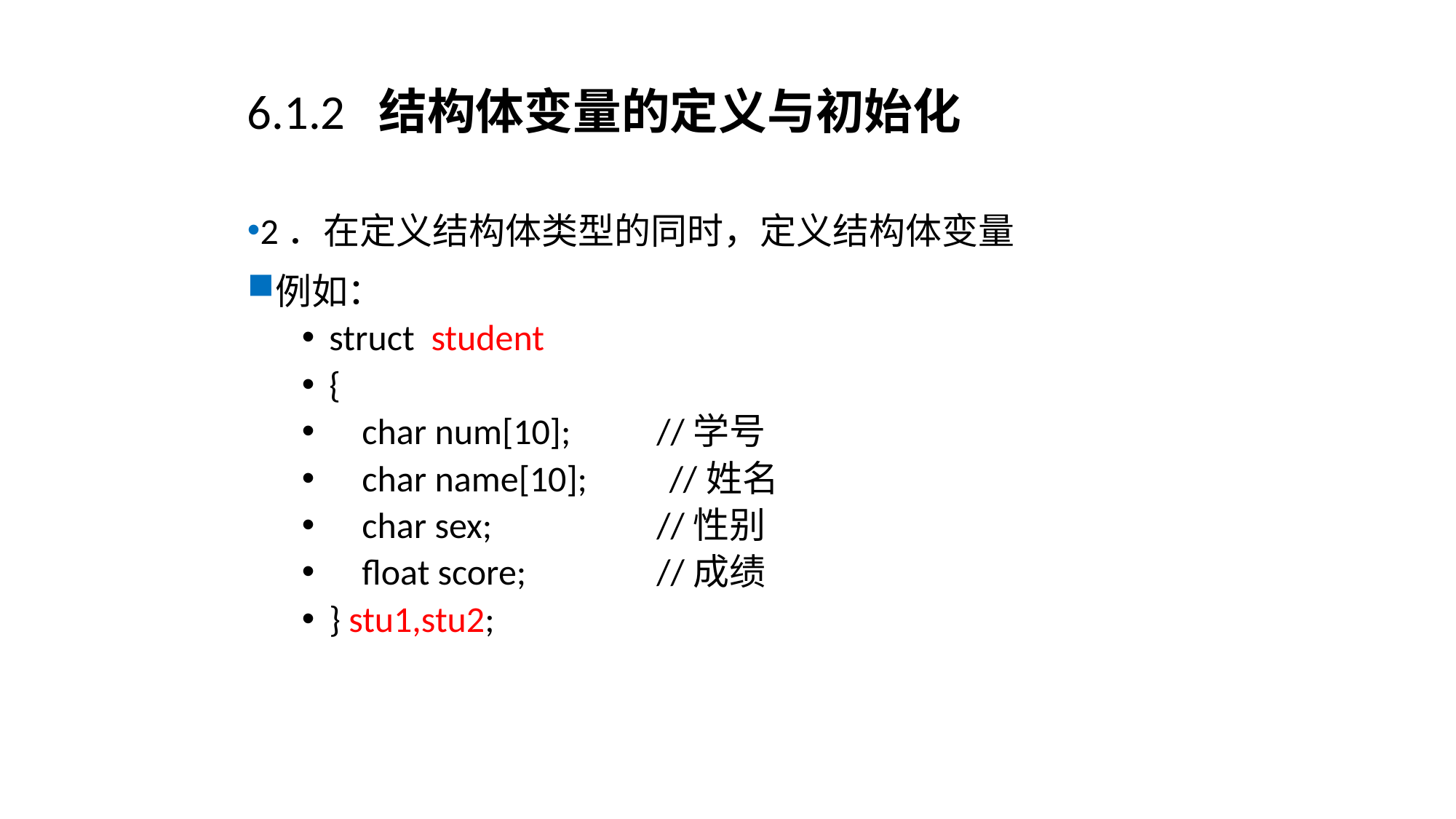

# 6.1.2  结构体变量的定义与初始化
2．在定义结构体类型的同时，定义结构体变量
例如：
struct  student
{
    char num[10];     	//学号
    char name[10];          //姓名
    char sex;          	//性别
    float score;       	//成绩
} stu1,stu2;